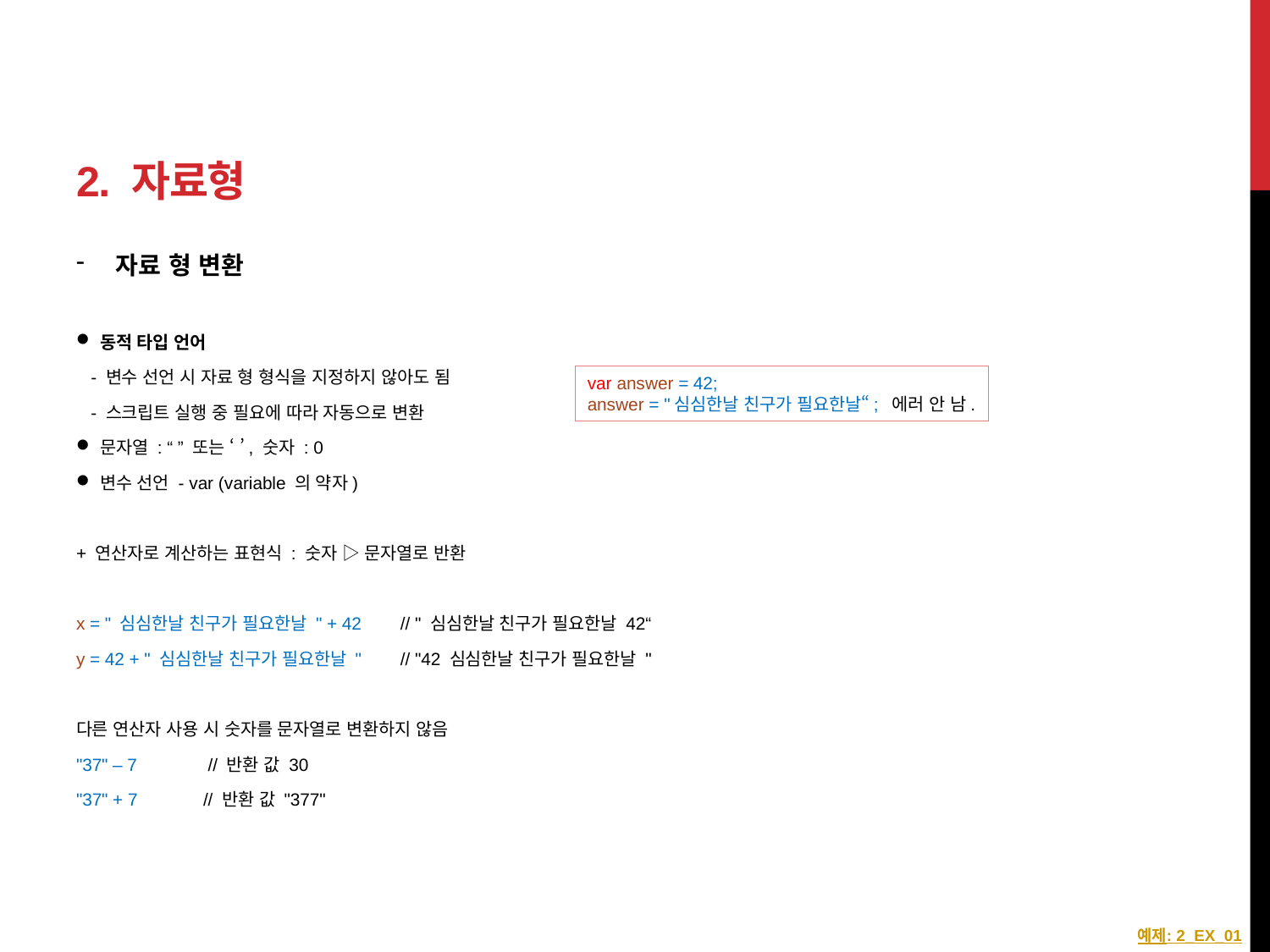

# 2. 자료형
자료 형 변환

동적 타입 언어
   - 변수 선언 시 자료 형 형식을 지정하지 않아도 됨
   - 스크립트 실행 중 필요에 따라 자동으로 변환
문자열 : “ ” 또는 ‘ ’, 숫자 : 0
변수 선언 - var (variable 의 약자)

+ 연산자로 계산하는 표현식 : 숫자 ▷ 문자열로 반환

x = " 심심한날 친구가 필요한날 " + 42        // " 심심한날 친구가 필요한날 42“
y = 42 + " 심심한날 친구가 필요한날 "        // "42 심심한날 친구가 필요한날 "

다른 연산자 사용 시 숫자를 문자열로 변환하지 않음
"37" – 7	 // 반환 값 30
"37" + 7 	// 반환 값 "377"

var answer = 42;
answer = "심심한날 친구가 필요한날“;  에러 안 남.
예제: 2_EX_01